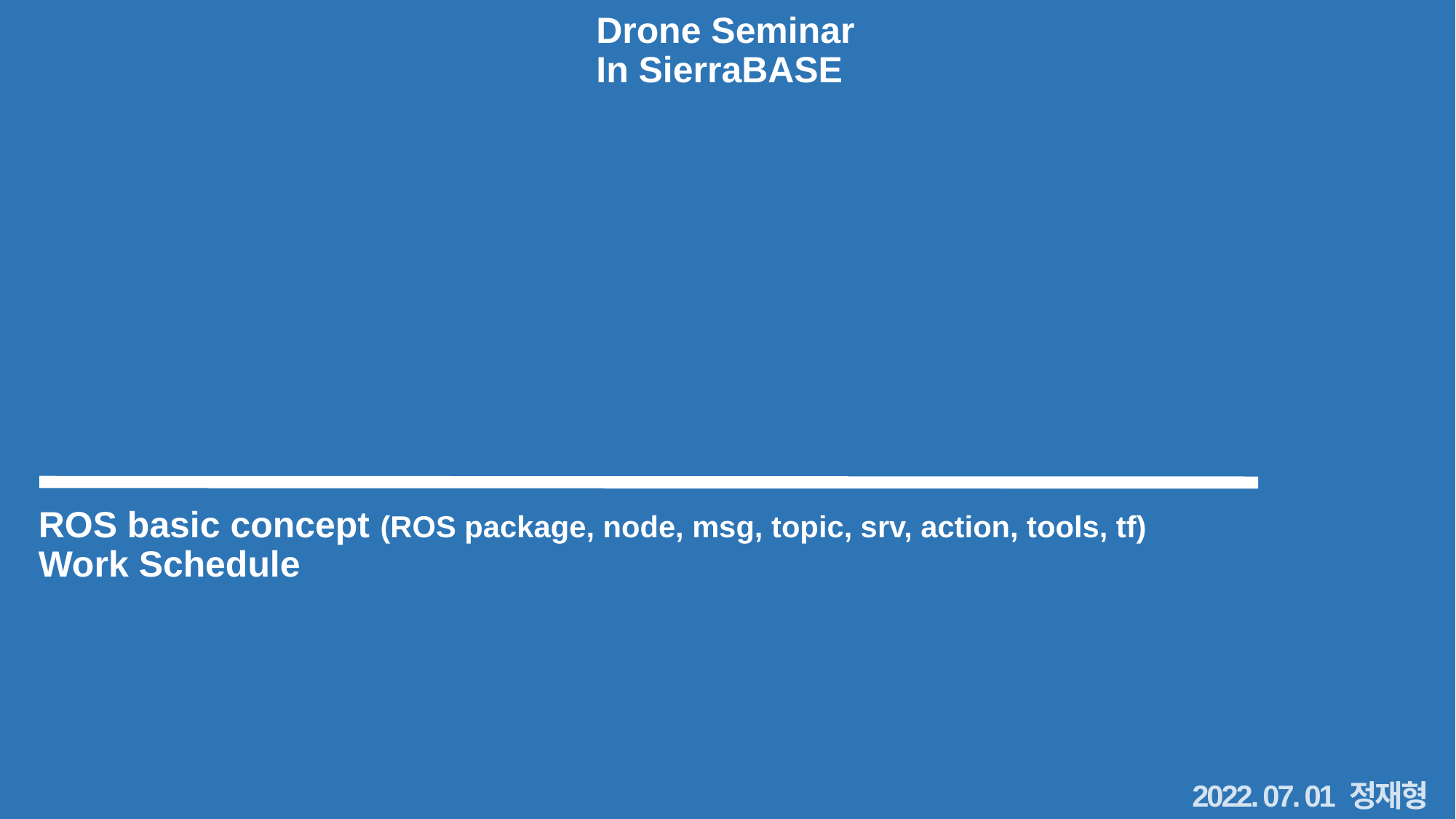

Drone Seminar
In SierraBASE
ROS basic concept (ROS package, node, msg, topic, srv, action, tools, tf)
Work Schedule
2022. 07. 01 정재형